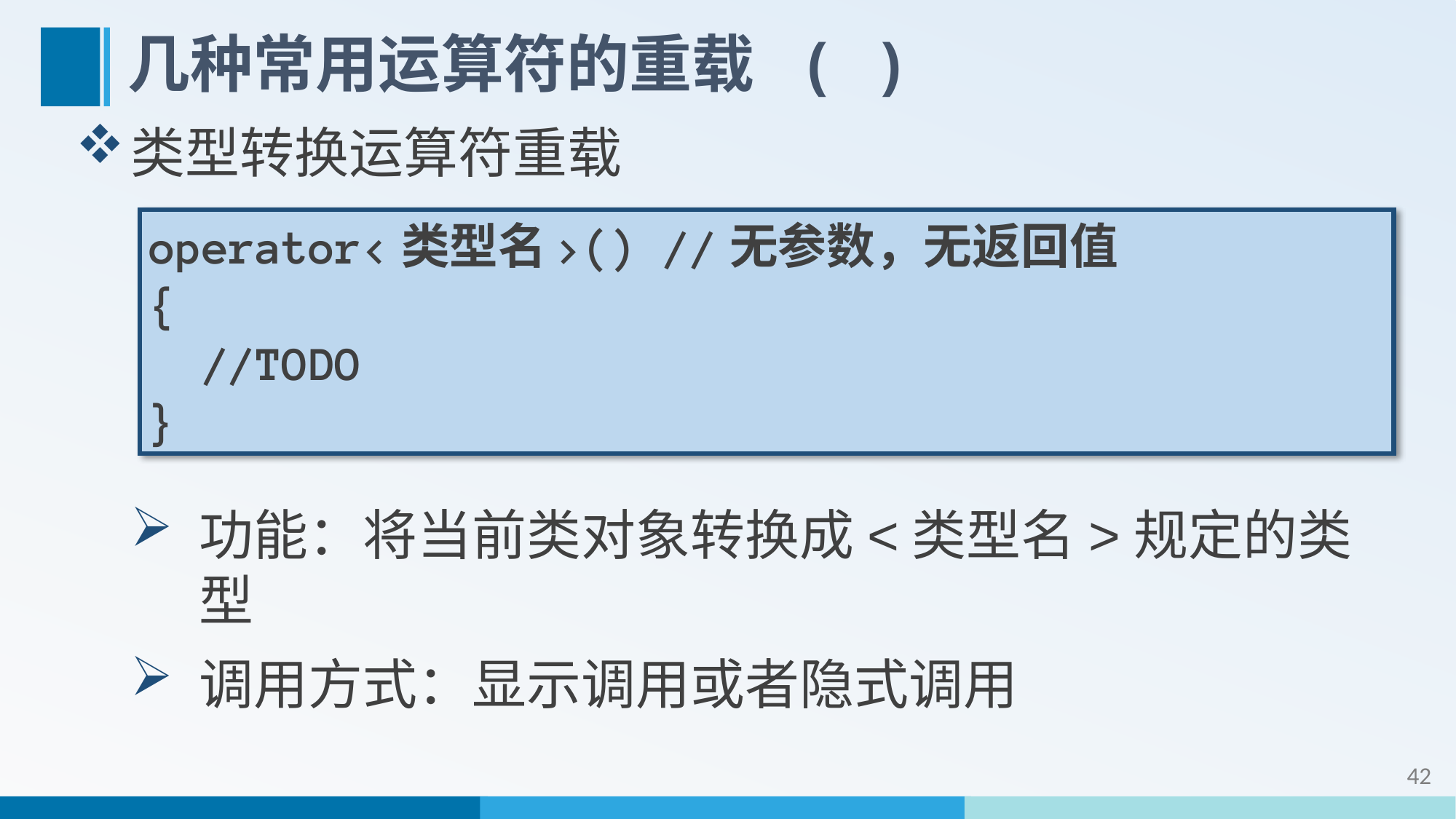

# 几种常用运算符的重载  ( )
类型转换运算符重载
operator<类型名>() //无参数，无返回值
{
  //TODO
}
功能：将当前类对象转换成<类型名>规定的类型
调用方式：显示调用或者隐式调用